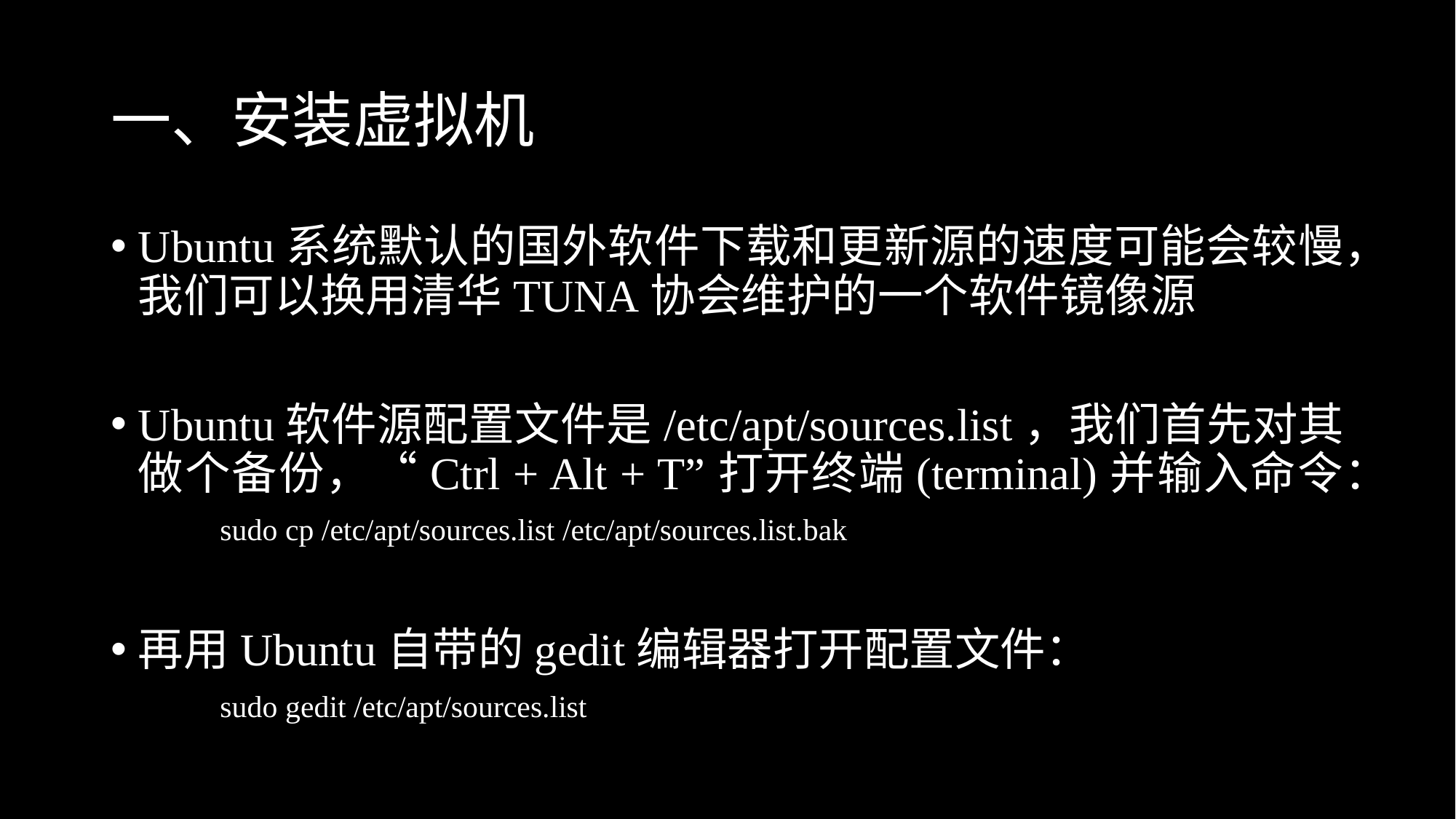

# 一、安装虚拟机
Ubuntu系统默认的国外软件下载和更新源的速度可能会较慢，我们可以换用清华TUNA协会维护的一个软件镜像源

Ubuntu软件源配置文件是/etc/apt/sources.list，我们首先对其做个备份，“Ctrl + Alt + T”打开终端(terminal)并输入命令：
	sudo cp /etc/apt/sources.list /etc/apt/sources.list.bak

再用Ubuntu自带的gedit编辑器打开配置文件：
	sudo gedit /etc/apt/sources.list